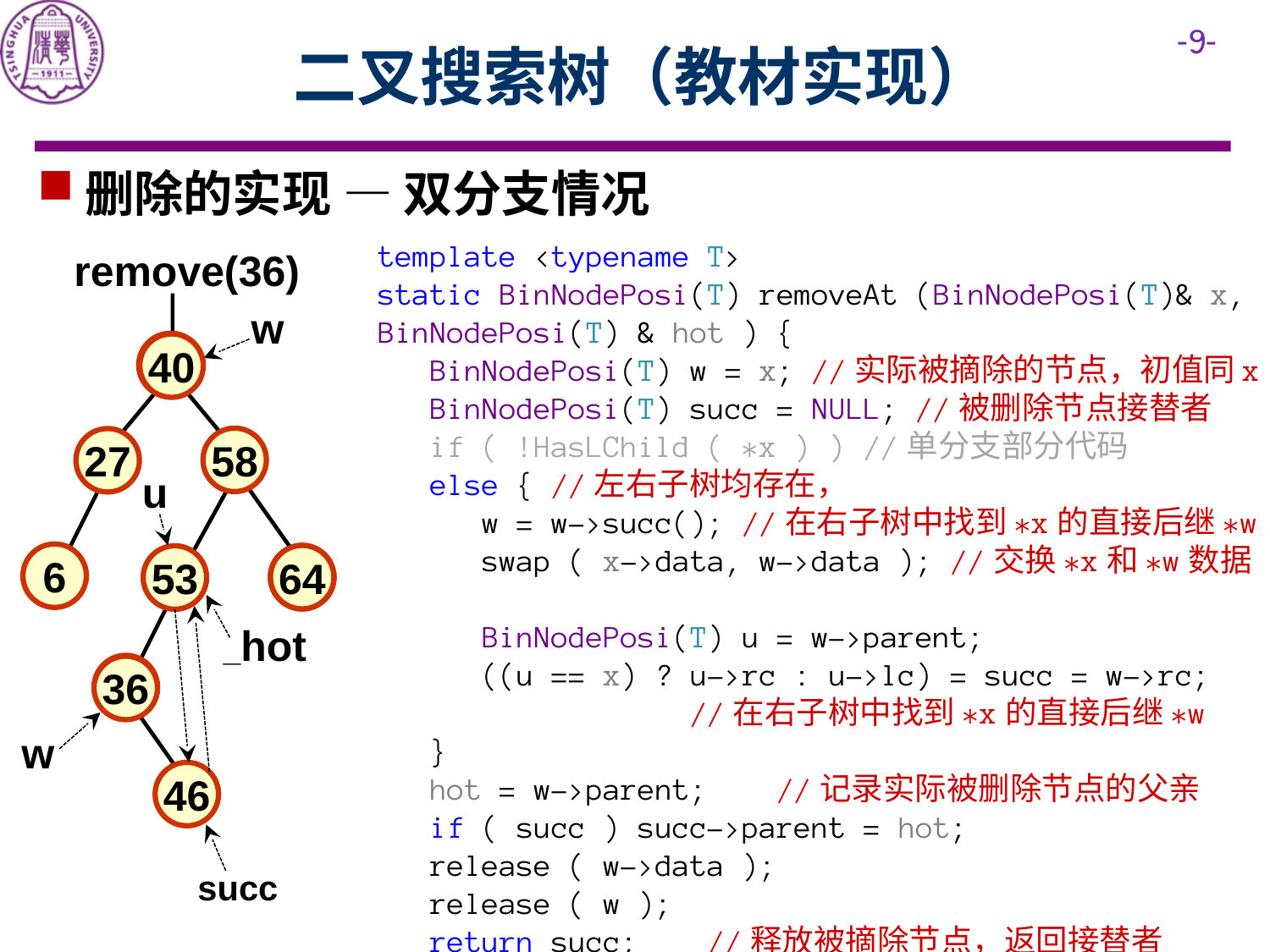

# 二叉搜索树（教材实现）
删除的实现 — 双分支情况
template <typename T>
static BinNodePosi(T) removeAt (BinNodePosi(T)& x, BinNodePosi(T) & hot ) {
   BinNodePosi(T) w = x; //实际被摘除的节点，初值同x
   BinNodePosi(T) succ = NULL; //被删除节点接替者
   if ( !HasLChild ( *x ) ) //单分支部分代码
   else { //左右子树均存在，
      w = w->succ(); //在右子树中找到*x的直接后继*w
      swap ( x->data, w->data ); //交换*x和*w数据
      BinNodePosi(T) u = w->parent;
      ((u == x) ? u->rc : u->lc) = succ = w->rc;
                  //在右子树中找到*x的直接后继*w
   }
   hot = w->parent;    //记录实际被删除节点的父亲
   if ( succ ) succ->parent = hot;
   release ( w->data );
   release ( w );
   return succ;    //释放被摘除节点，返回接替者
}
remove(36)

w
36
36
40

58
27
u

6
69
64
64
53

_hot
40
36

w
46
succ